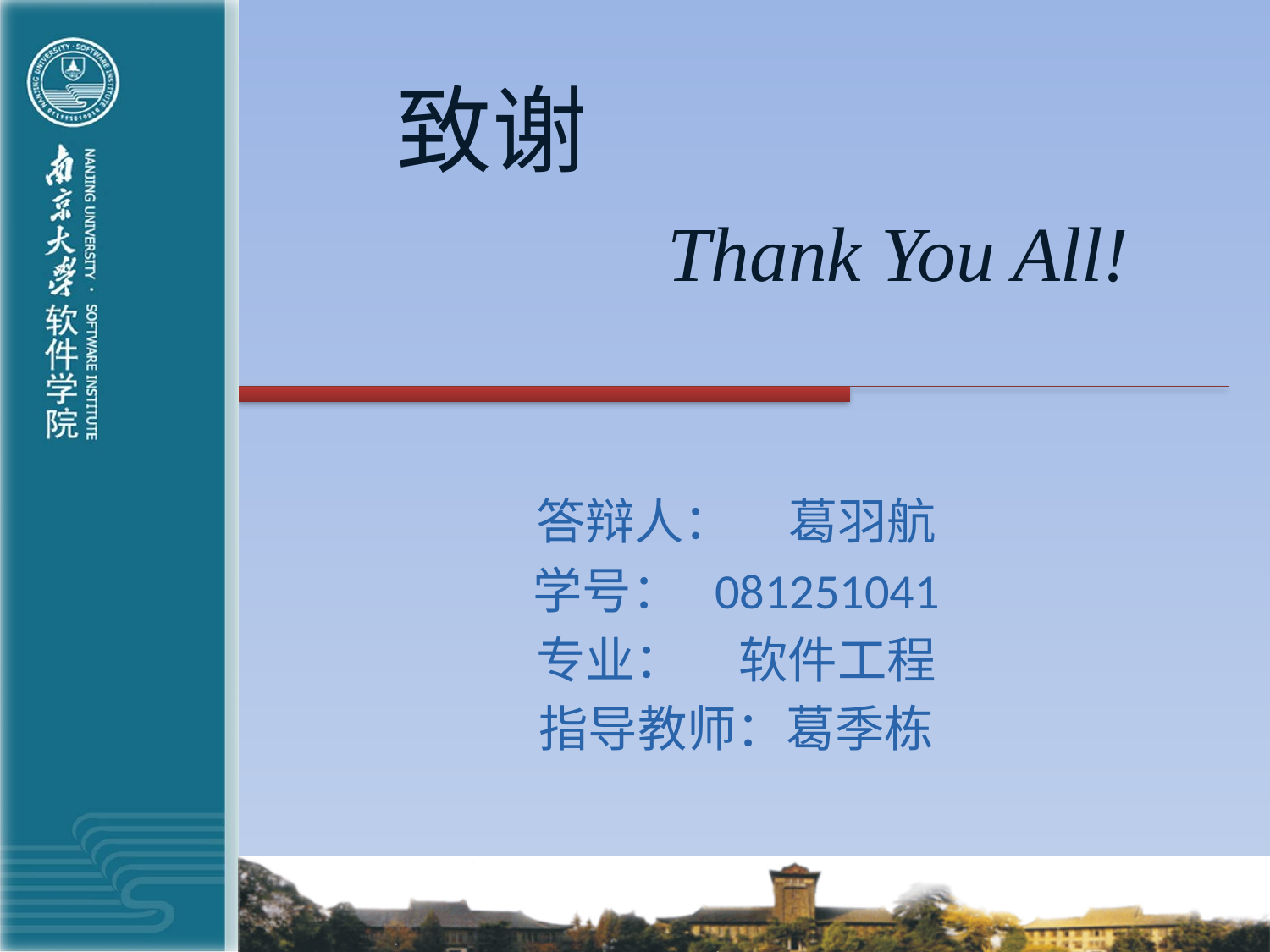

# 致谢
Thank You All!
答辩人：     葛羽航
学号：  081251041
专业：     软件工程
指导教师：葛季栋